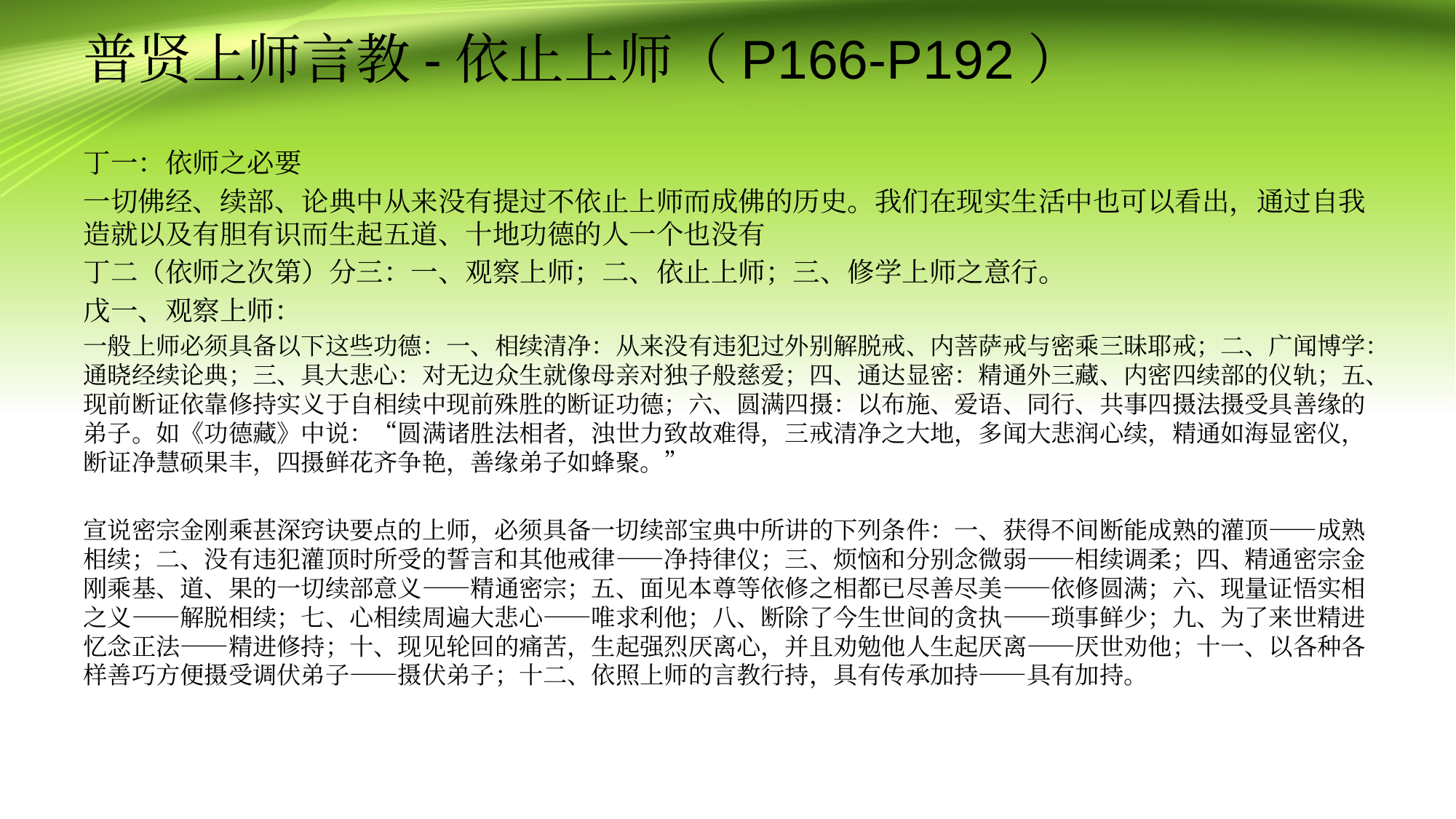

# 普贤上师言教-依止上师（P166-P192）
丁一：依师之必要
一切佛经、续部、论典中从来没有提过不依止上师而成佛的历史。我们在现实生活中也可以看出，通过自我造就以及有胆有识而生起五道、十地功德的人一个也没有
丁二（依师之次第）分三：一、观察上师；二、依止上师；三、修学上师之意行。
戊一、观察上师：
一般上师必须具备以下这些功德：一、相续清净：从来没有违犯过外别解脱戒、内菩萨戒与密乘三昧耶戒；二、广闻博学：通晓经续论典；三、具大悲心：对无边众生就像母亲对独子般慈爱；四、通达显密：精通外三藏、内密四续部的仪轨；五、现前断证依靠修持实义于自相续中现前殊胜的断证功德；六、圆满四摄：以布施、爱语、同行、共事四摄法摄受具善缘的弟子。如《功德藏》中说：“圆满诸胜法相者，浊世力致故难得，三戒清净之大地，多闻大悲润心续，精通如海显密仪，断证净慧硕果丰，四摄鲜花齐争艳，善缘弟子如蜂聚。”

宣说密宗金刚乘甚深窍诀要点的上师，必须具备一切续部宝典中所讲的下列条件：一、获得不间断能成熟的灌顶——成熟相续；二、没有违犯灌顶时所受的誓言和其他戒律——净持律仪；三、烦恼和分别念微弱——相续调柔；四、精通密宗金刚乘基、道、果的一切续部意义——精通密宗；五、面见本尊等依修之相都已尽善尽美——依修圆满；六、现量证悟实相之义——解脱相续；七、心相续周遍大悲心——唯求利他；八、断除了今生世间的贪执——琐事鲜少；九、为了来世精进忆念正法——精进修持；十、现见轮回的痛苦，生起强烈厌离心，并且劝勉他人生起厌离——厌世劝他；十一、以各种各样善巧方便摄受调伏弟子——摄伏弟子；十二、依照上师的言教行持，具有传承加持——具有加持。